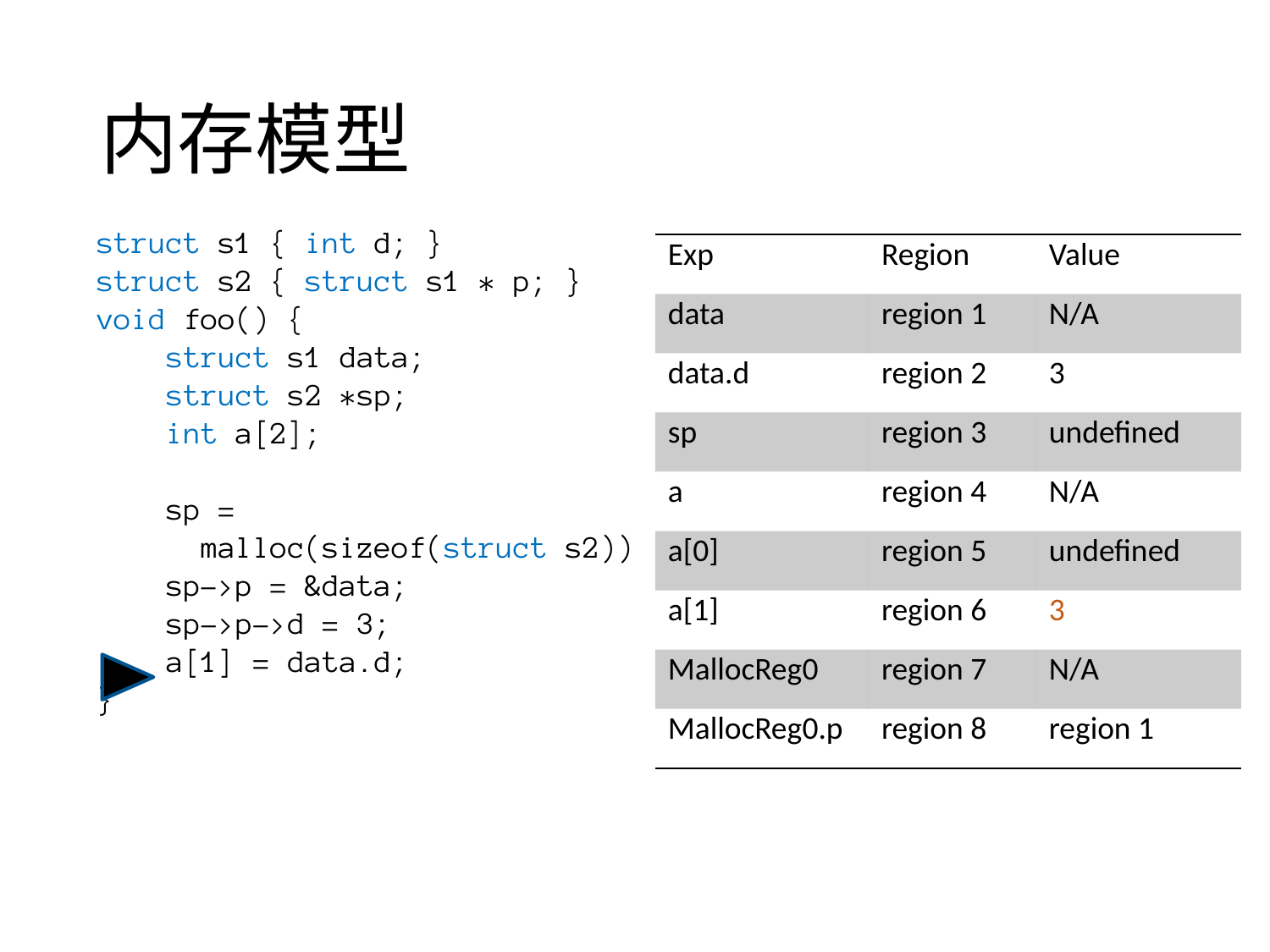

# 内存模型
struct s1 { int d; }
struct s2 { struct s1 * p; }
void foo() {
    struct s1 data;
    struct s2 *sp;
    int a[2];

    sp =
      malloc(sizeof(struct s2))
    sp->p = &data;
    sp->p->d = 3;
    a[1] = data.d;
}
| Exp | Region | Value |
| --- | --- | --- |
| data | region 1 | N/A |
| data.d | region 2 | 3 |
| sp | region 3 | undefined |
| a | region 4 | N/A |
| a[0] | region 5 | undefined |
| a[1] | region 6 | 3 |
| MallocReg0 | region 7 | N/A |
| MallocReg0.p | region 8 | region 1 |